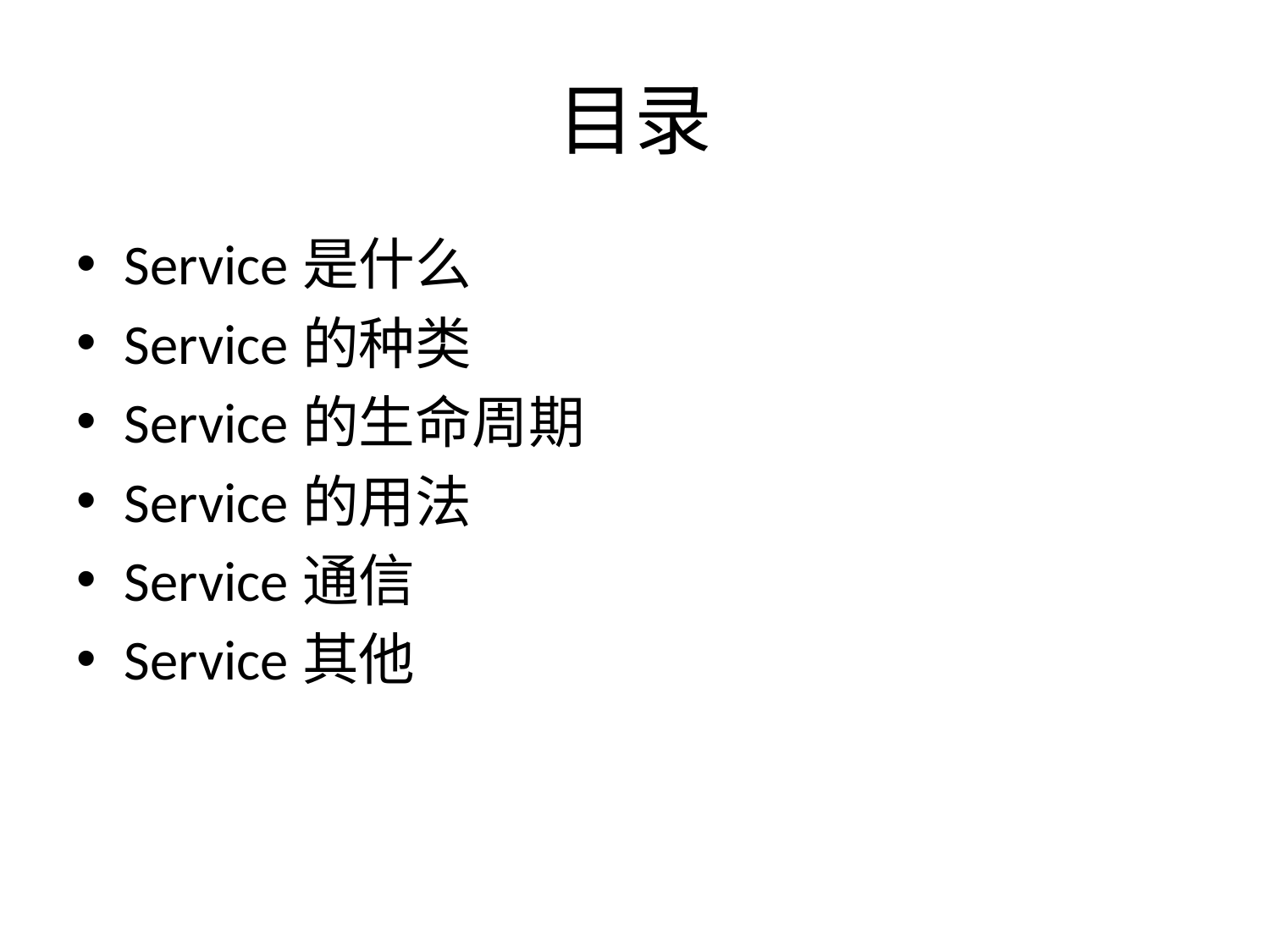

# 目录
Service是什么
Service的种类
Service的生命周期
Service的用法
Service通信
Service其他